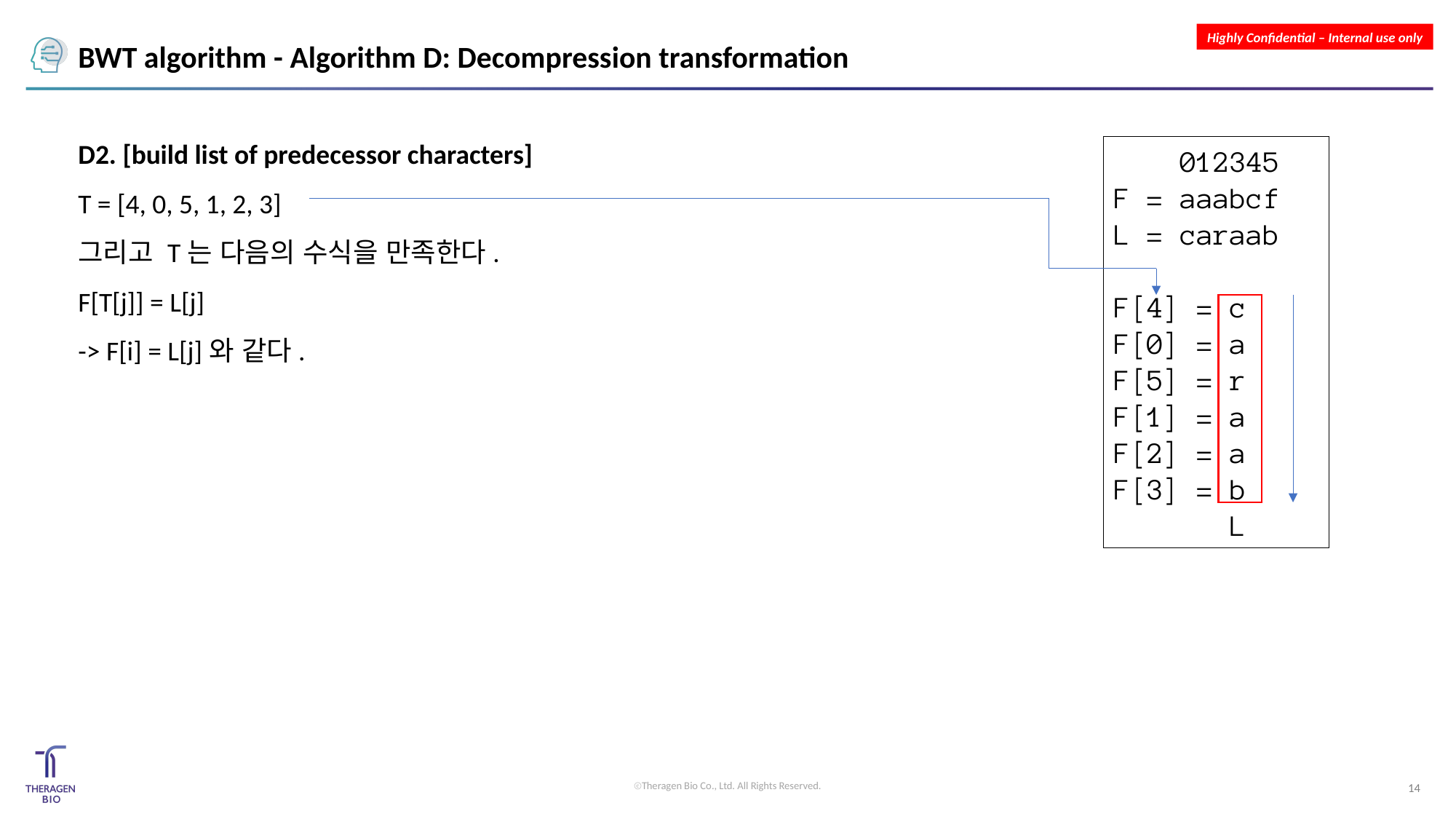

# BWT algorithm - Algorithm D: Decompression transformation
D2. [build list of predecessor characters]
T = [4, 0, 5, 1, 2, 3]
그리고 T는 다음의 수식을 만족한다.
F[T[j]] = L[j]
-> F[i] = L[j]와 같다.

    012345
F = aaabcf
L = caraab

F[4] = c
F[0] = a
F[5] = r
F[1] = a
F[2] = a
F[3] = b
       L

14